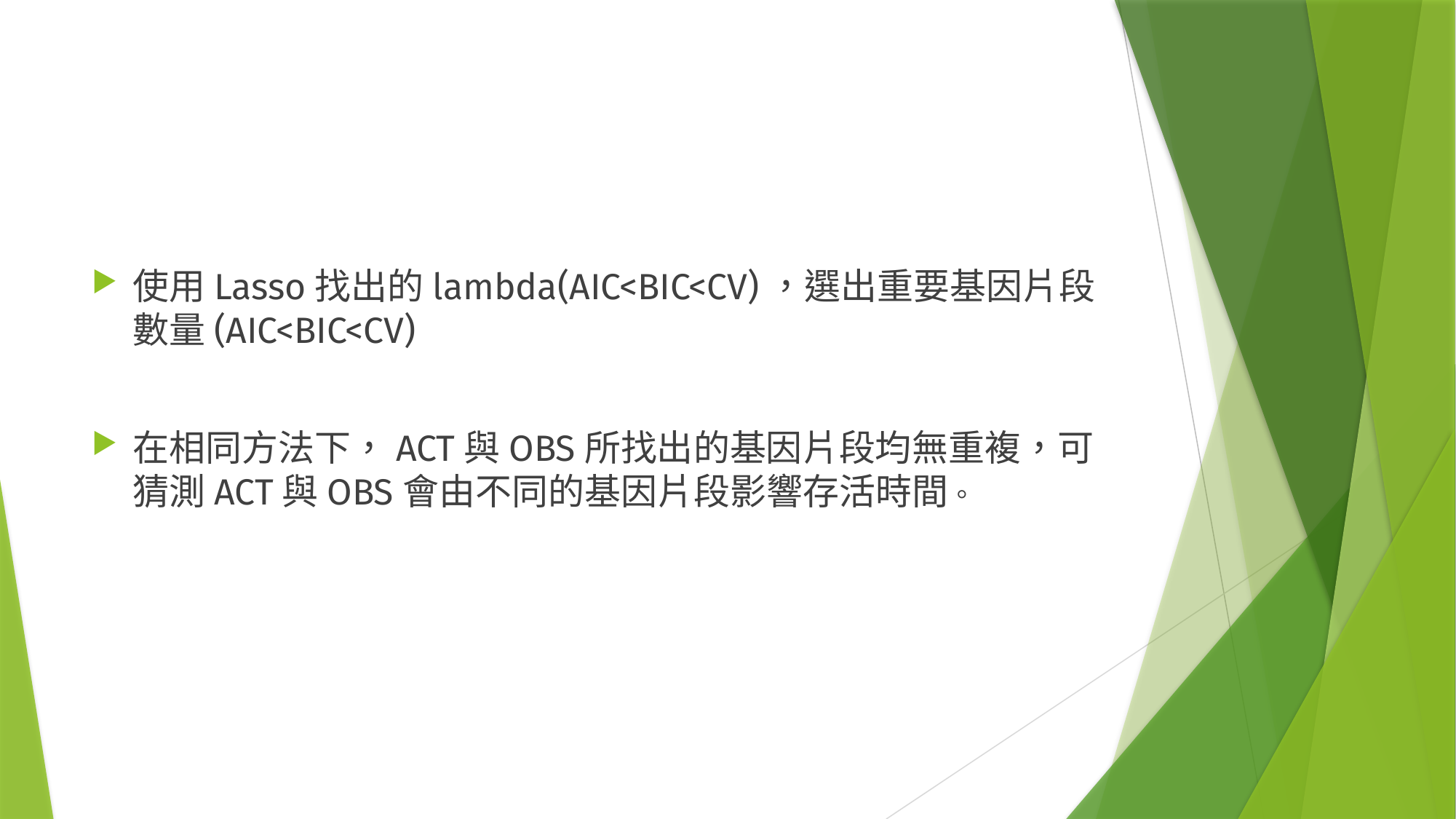

#
使用Lasso找出的lambda(AIC<BIC<CV)，選出重要基因片段數量(AIC<BIC<CV)

在相同方法下，ACT與OBS所找出的基因片段均無重複，可猜測ACT與OBS會由不同的基因片段影響存活時間。